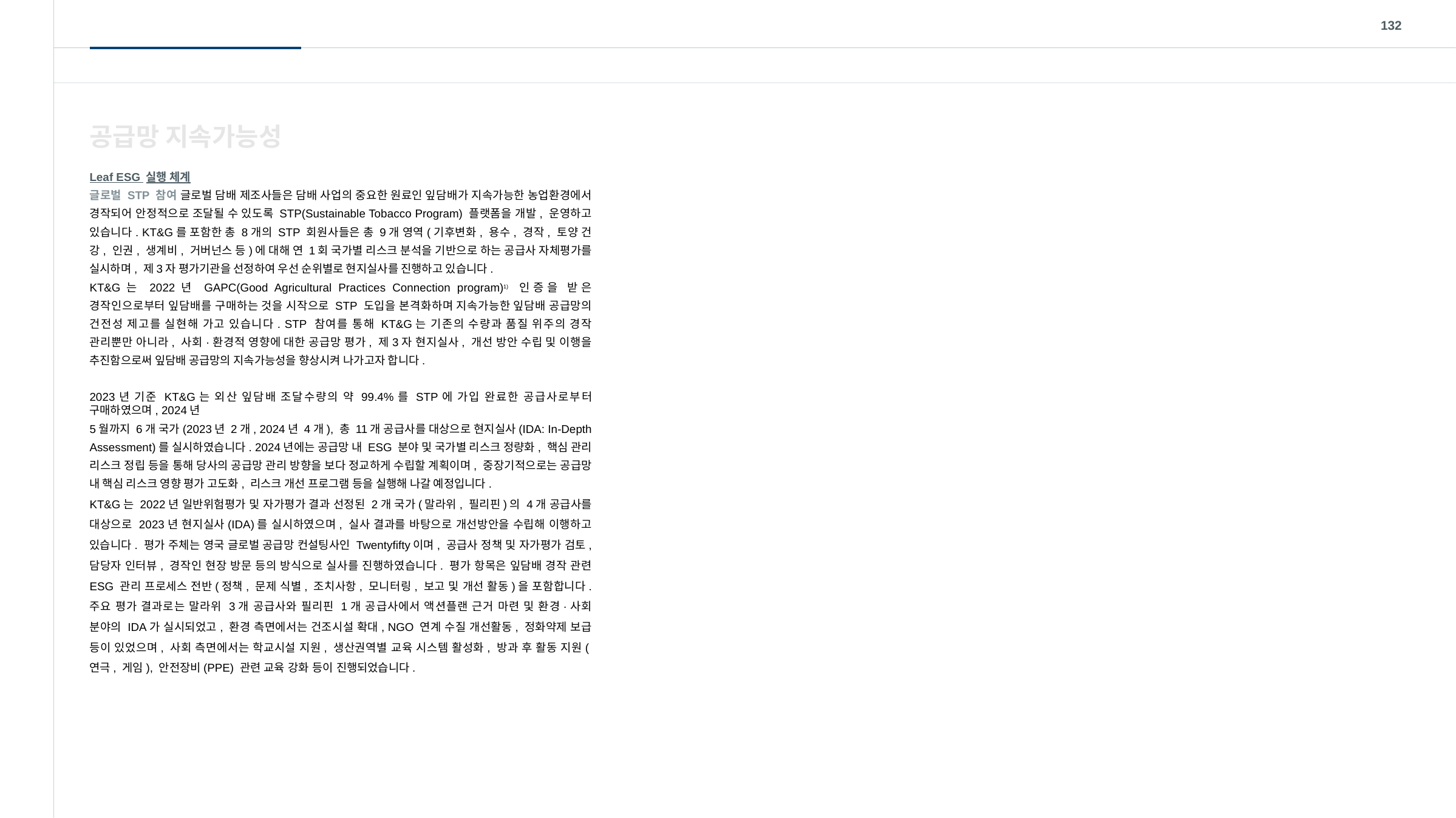

132
공급망 지속가능성
Leaf ESG 실행 체계
글로벌 STP 참여 글로벌 담배 제조사들은 담배 사업의 중요한 원료인 잎담배가 지속가능한 농업환경에서 경작되어 안정적으로 조달될 수 있도록 STP(Sustainable Tobacco Program) 플랫폼을 개발, 운영하고 있습니다. KT&G를 포함한 총 8개의 STP 회원사들은 총 9개 영역(기후변화, 용수, 경작, 토양 건강, 인권, 생계비, 거버넌스 등)에 대해 연 1회 국가별 리스크 분석을 기반으로 하는 공급사 자체평가를 실시하며, 제3자 평가기관을 선정하여 우선 순위별로 현지실사를 진행하고 있습니다.
KT&G는 2022년 GAPC(Good Agricultural Practices Connection program)1) 인증을 받은 경작인으로부터 잎담배를 구매하는 것을 시작으로 STP 도입을 본격화하며 지속가능한 잎담배 공급망의 건전성 제고를 실현해 가고 있습니다. STP 참여를 통해 KT&G는 기존의 수량과 품질 위주의 경작 관리뿐만 아니라, 사회·환경적 영향에 대한 공급망 평가, 제3자 현지실사, 개선 방안 수립 및 이행을 추진함으로써 잎담배 공급망의 지속가능성을 향상시켜 나가고자 합니다.
2023년 기준 KT&G는 외산 잎담배 조달수량의 약 99.4%를 STP에 가입 완료한 공급사로부터 구매하였으며, 2024년
5월까지 6개 국가(2023년 2개, 2024년 4개), 총 11개 공급사를 대상으로 현지실사(IDA: In-Depth Assessment)를 실시하였습니다. 2024년에는 공급망 내 ESG 분야 및 국가별 리스크 정량화, 핵심 관리 리스크 정립 등을 통해 당사의 공급망 관리 방향을 보다 정교하게 수립할 계획이며, 중장기적으로는 공급망 내 핵심 리스크 영향 평가 고도화, 리스크 개선 프로그램 등을 실행해 나갈 예정입니다.
KT&G는 2022년 일반위험평가 및 자가평가 결과 선정된 2개 국가(말라위, 필리핀)의 4개 공급사를 대상으로 2023년 현지실사(IDA)를 실시하였으며, 실사 결과를 바탕으로 개선방안을 수립해 이행하고 있습니다. 평가 주체는 영국 글로벌 공급망 컨설팅사인 Twentyfifty이며, 공급사 정책 및 자가평가 검토, 담당자 인터뷰, 경작인 현장 방문 등의 방식으로 실사를 진행하였습니다. 평가 항목은 잎담배 경작 관련 ESG 관리 프로세스 전반(정책, 문제 식별, 조치사항, 모니터링, 보고 및 개선 활동)을 포함합니다. 주요 평가 결과로는 말라위 3개 공급사와 필리핀 1개 공급사에서 액션플랜 근거 마련 및 환경·사회 분야의 IDA가 실시되었고, 환경 측면에서는 건조시설 확대, NGO 연계 수질 개선활동, 정화약제 보급 등이 있었으며, 사회 측면에서는 학교시설 지원, 생산권역별 교육 시스템 활성화, 방과 후 활동 지원(연극, 게임), 안전장비(PPE) 관련 교육 강화 등이 진행되었습니다.